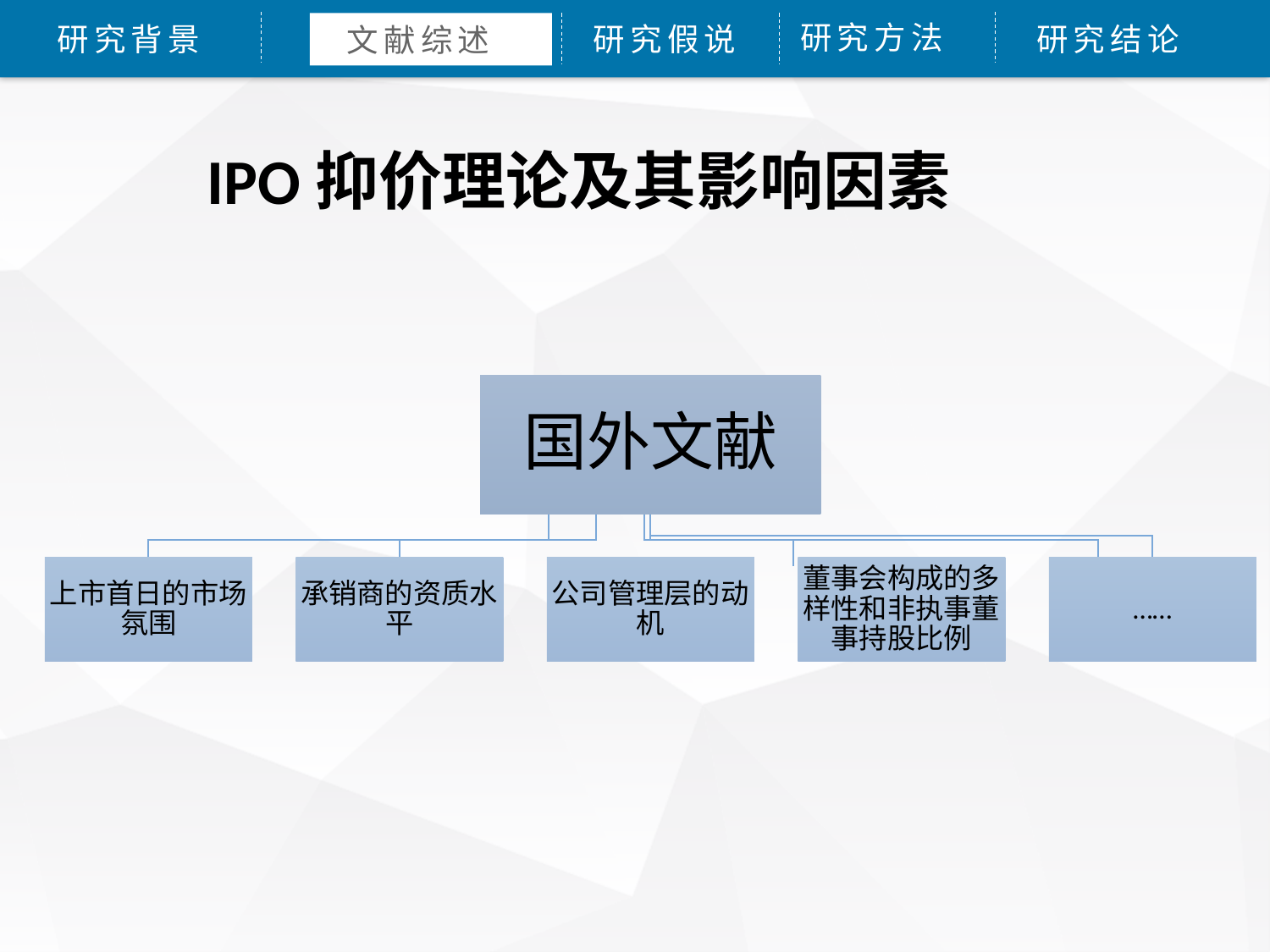

研究方法
研究背景
研究假说
研究结论

文献综述
IPO抑价理论及其影响因素
国外文献
上市首日的市场氛围
承销商的资质水平
公司管理层的动机
董事会构成的多样性和非执事董事持股比例
……